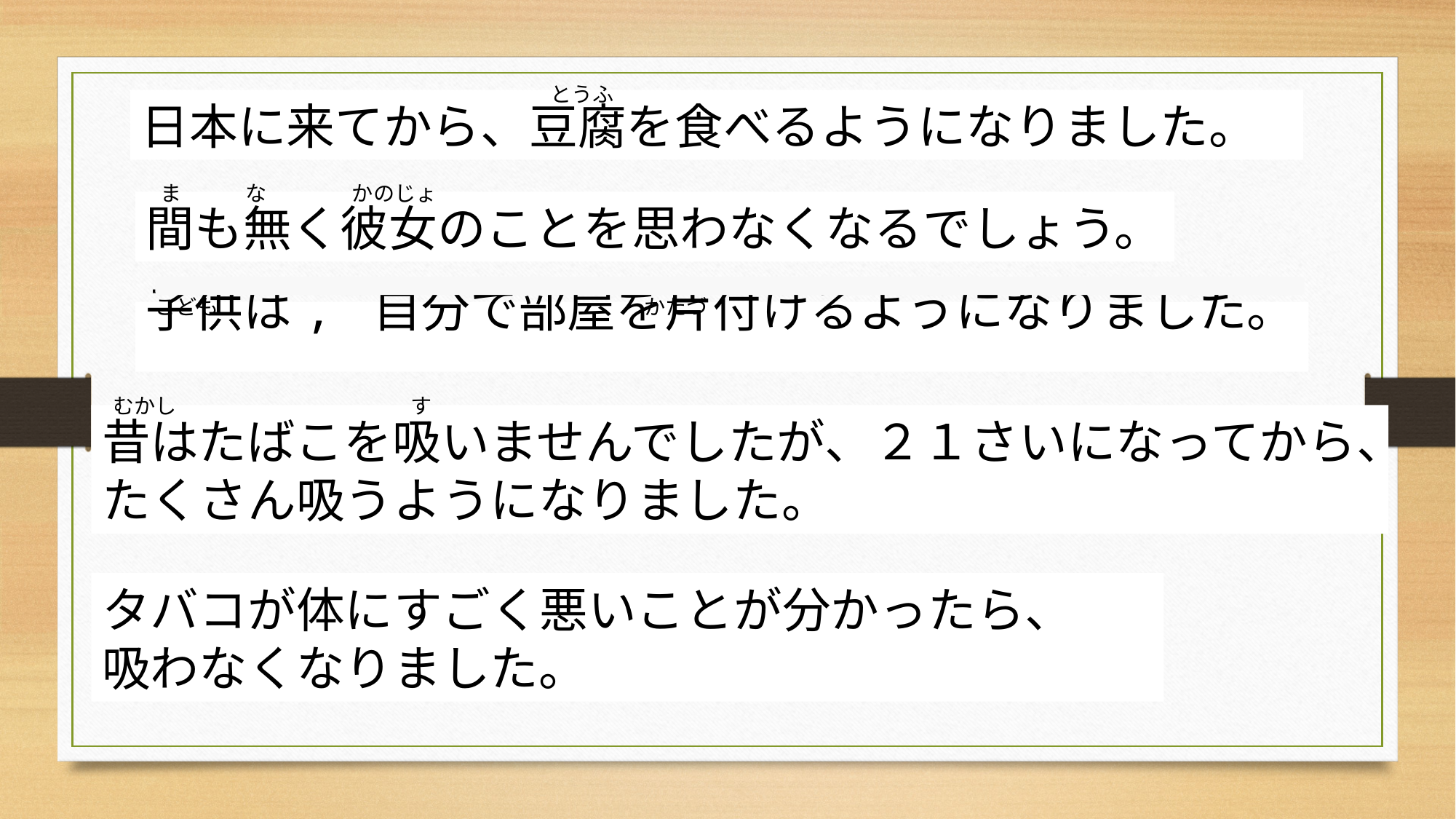

とうふ
日本に来てから、豆腐を食べるようになりました。
ま　　　な　　　　かのじょ
間も無く彼女のことを思わなくなるでしょう。

こども　　　　　　　　　　　　　　　　　　　　かたづ
子供は, 自分で部屋を片付けるようになりました。
むかし　　　　　　　　　　　す
昔はたばこを吸いませんでしたが、２１さいになってから、たくさん吸うようになりました。
タバコが体にすごく悪いことが分かったら、
吸わなくなりました。